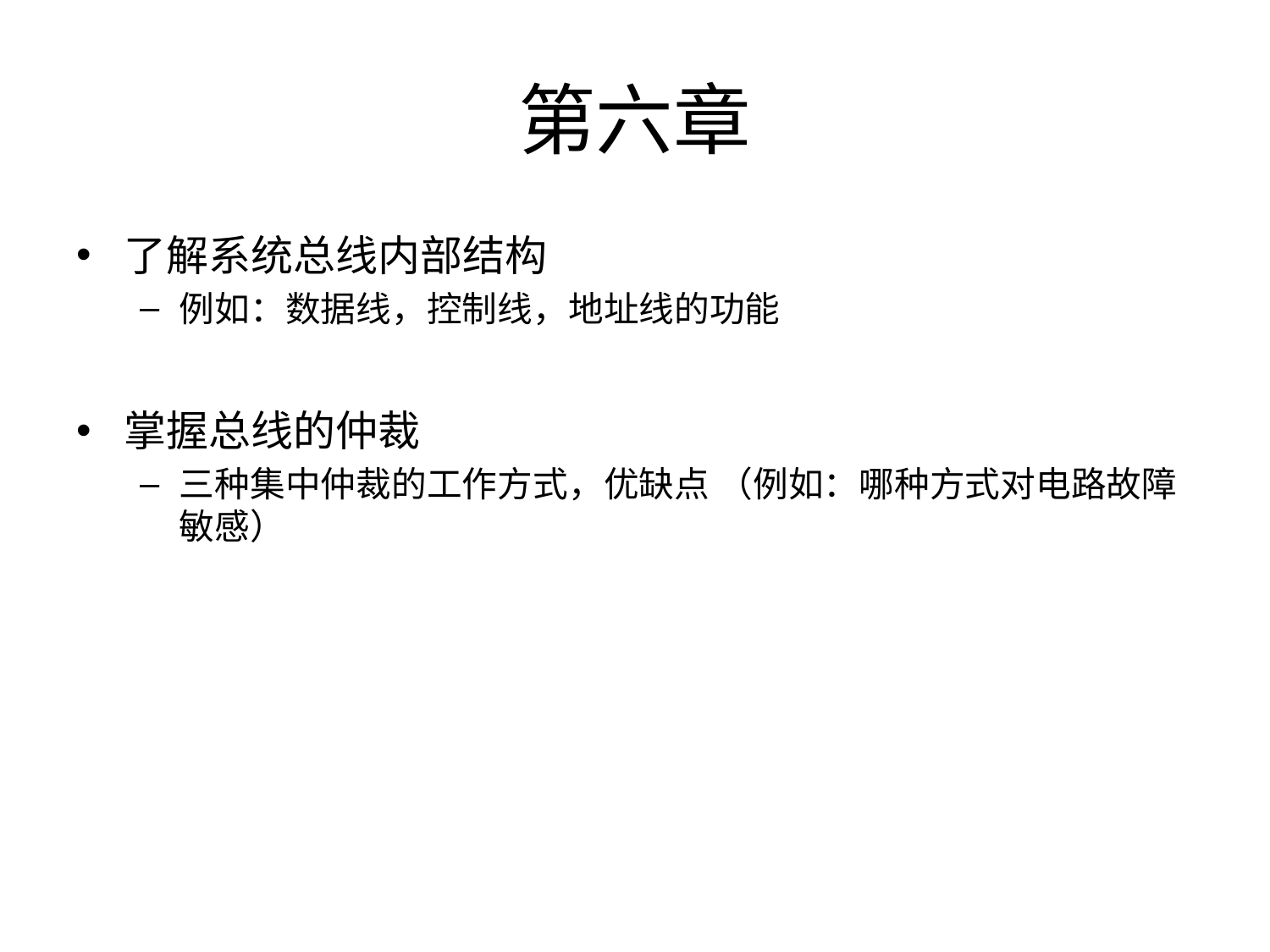

# 第六章
了解系统总线内部结构
例如：数据线，控制线，地址线的功能

掌握总线的仲裁
三种集中仲裁的工作方式，优缺点 （例如：哪种方式对电路故障敏感）